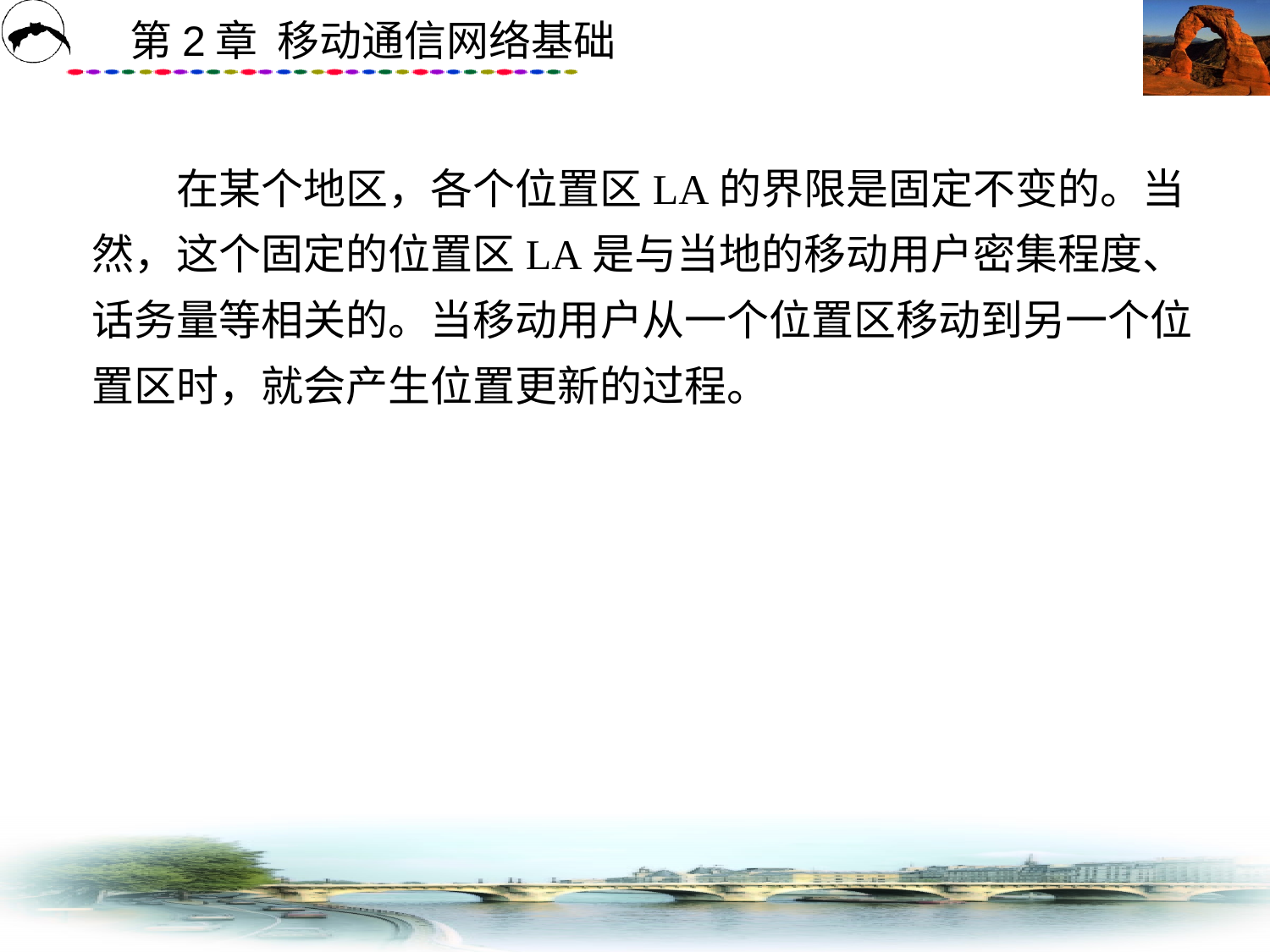

# 在某个地区，各个位置区LA的界限是固定不变的。当然，这个固定的位置区LA是与当地的移动用户密集程度、话务量等相关的。当移动用户从一个位置区移动到另一个位置区时，就会产生位置更新的过程。